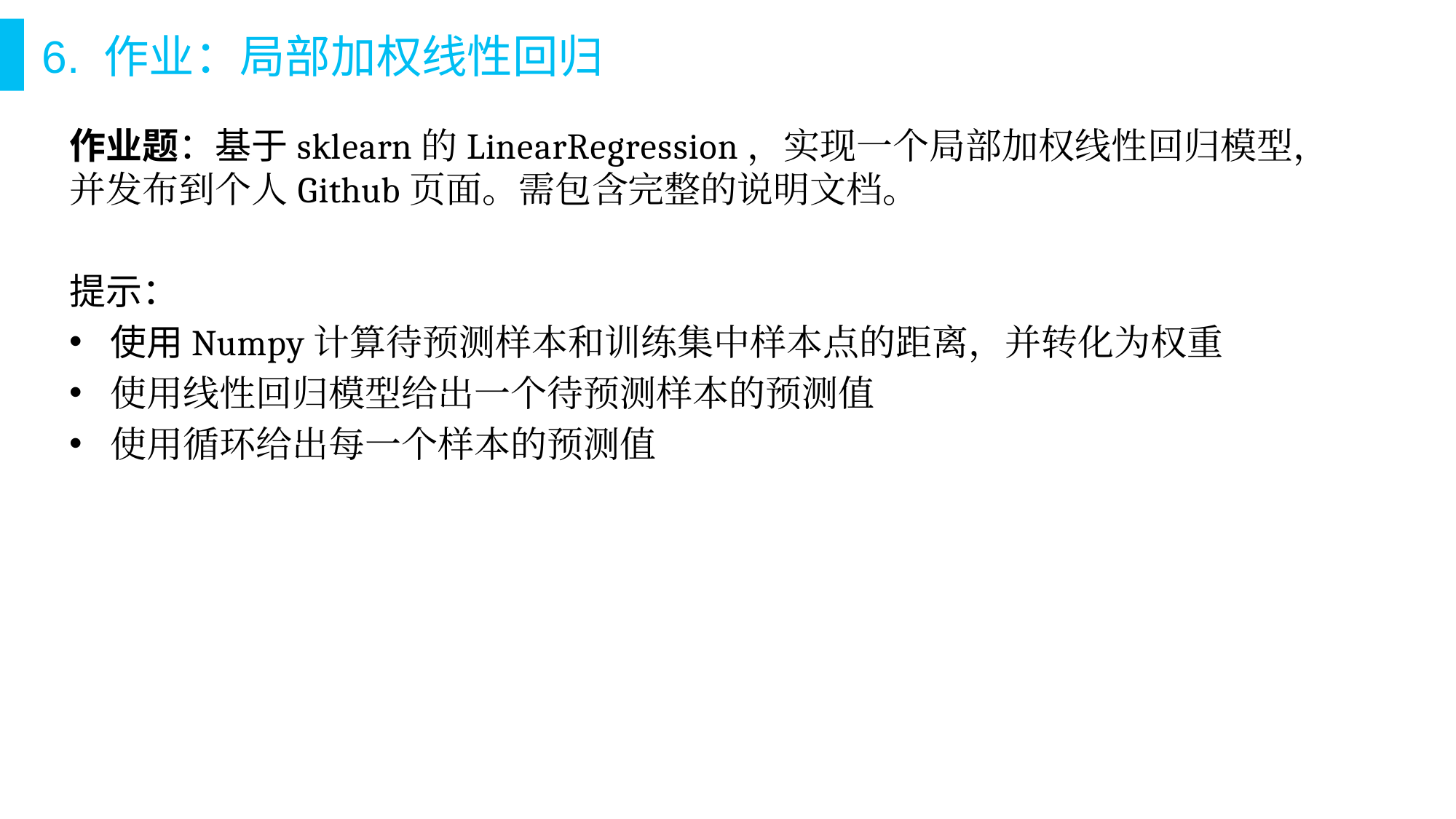

# 6. 作业：局部加权线性回归
作业题：基于sklearn的LinearRegression，实现一个局部加权线性回归模型，并发布到个人Github页面。需包含完整的说明文档。

提示：
使用Numpy计算待预测样本和训练集中样本点的距离，并转化为权重
使用线性回归模型给出一个待预测样本的预测值
使用循环给出每一个样本的预测值